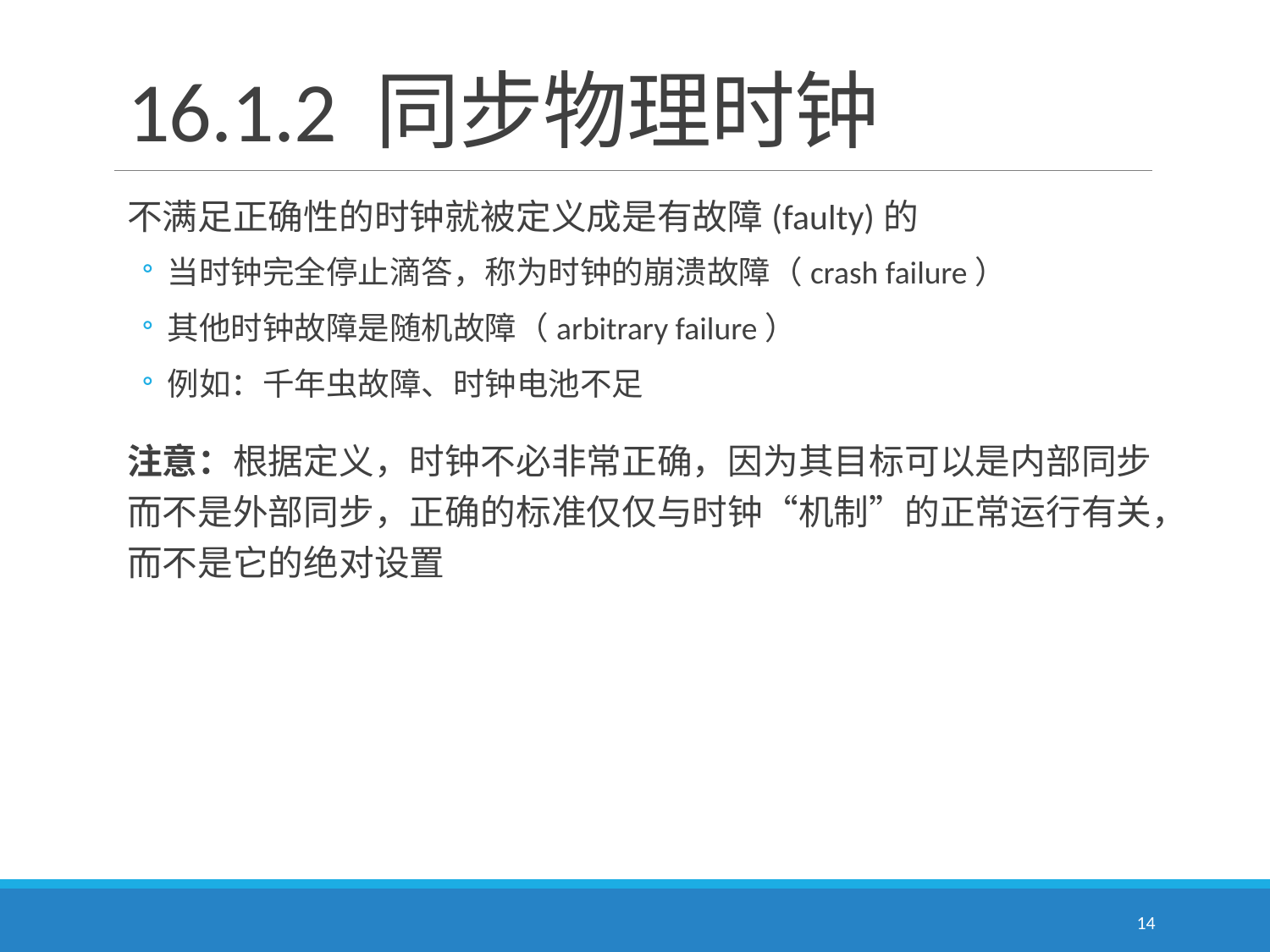

# 16.1.2 同步物理时钟
不满足正确性的时钟就被定义成是有故障(faulty)的
当时钟完全停止滴答，称为时钟的崩溃故障（crash failure）
其他时钟故障是随机故障（arbitrary failure）
例如：千年虫故障、时钟电池不足
注意：根据定义，时钟不必非常正确，因为其目标可以是内部同步而不是外部同步，正确的标准仅仅与时钟“机制”的正常运行有关，而不是它的绝对设置
14